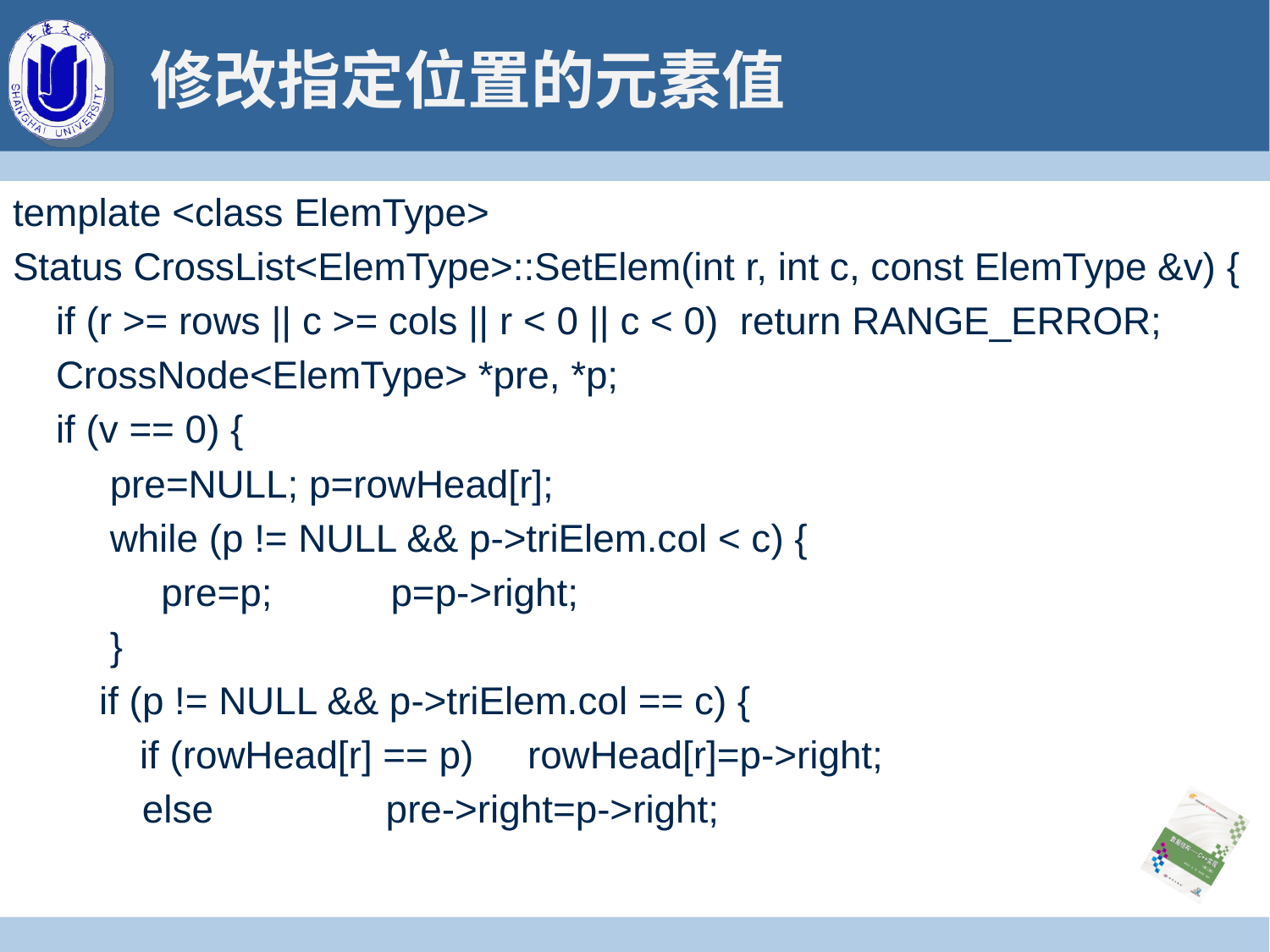

# 修改指定位置的元素值
template <class ElemType>
Status CrossList<ElemType>::SetElem(int r, int c, const ElemType &v) {
    if (r >= rows || c >= cols || r < 0 || c < 0)  return RANGE_ERROR;
    CrossNode<ElemType> *pre, *p;
    if (v == 0) {
         pre=NULL; p=rowHead[r];
         while (p != NULL && p->triElem.col < c) {
	  pre=p;           p=p->right;
         }
        if (p != NULL && p->triElem.col == c) {
	if (rowHead[r] == p)     rowHead[r]=p->right;
            else                pre->right=p->right;